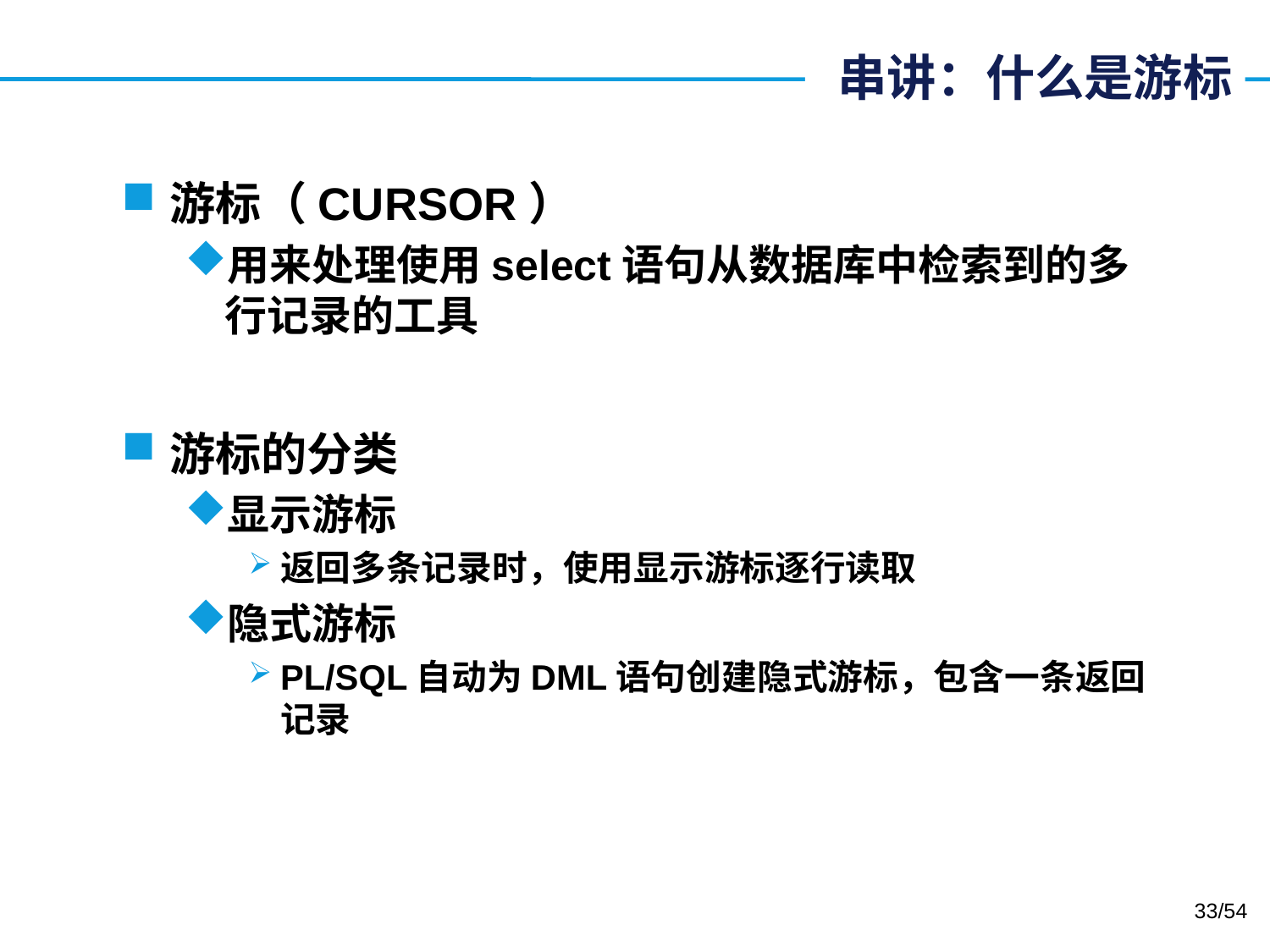

# 串讲：什么是游标
游标（CURSOR）
用来处理使用select语句从数据库中检索到的多行记录的工具

游标的分类
显示游标
返回多条记录时，使用显示游标逐行读取
隐式游标
PL/SQL自动为DML语句创建隐式游标，包含一条返回记录
33/54